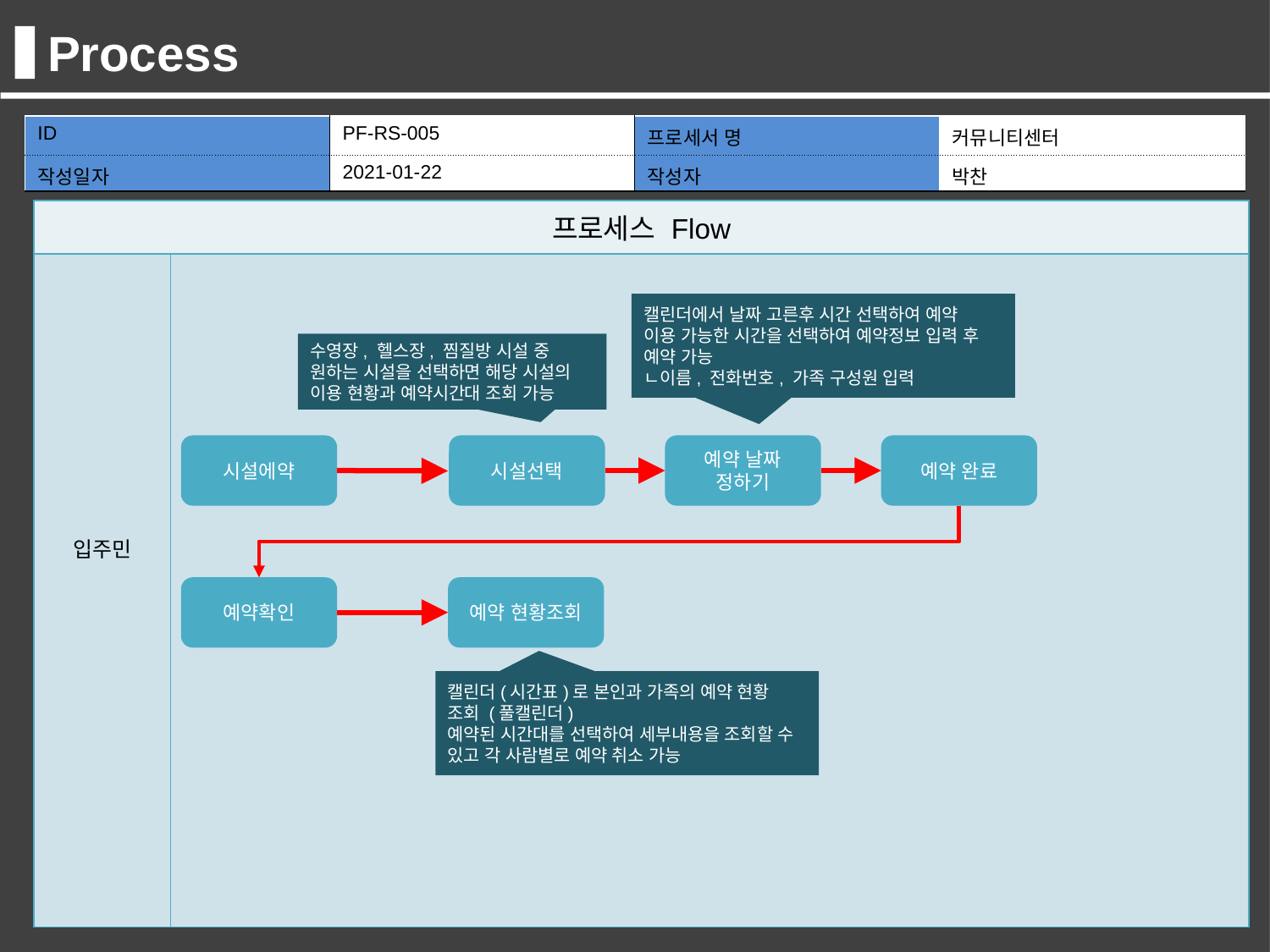

Process
Process

| ID | PF-RS-006 | 프로세서 명 | 최종합격자관리 |
| --- | --- | --- | --- |
| 작성일자 | 2016.05.11 | 작성자 | 김선도 |
| ID | PF-RS-005 | 프로세서 명 | 커뮤니티센터 |
| --- | --- | --- | --- |
| 작성일자 | 2021-01-22 | 작성자 | 박찬 |
| 프로세스 Flow |  |
| --- | --- |
| 관리자 교사 |  |
| 프로세스 Flow |  |
| --- | --- |
| 입주민 |  |
캘린더에서 날짜 고른후 시간 선택하여 예약
이용 가능한 시간을 선택하여 예약정보 입력 후 예약 가능
ㄴ이름, 전화번호, 가족 구성원 입력
수영장, 헬스장, 찜질방 시설 중 원하는 시설을 선택하면 해당 시설의 이용 현황과 예약시간대 조회 가능
시설에약
시설선택
예약 날짜 정하기
예약 완료
예약확인
예약 현황조회
캘린더(시간표)로 본인과 가족의 예약 현황 조회 (풀캘린더)
예약된 시간대를 선택하여 세부내용을 조회할 수 있고 각 사람별로 예약 취소 가능